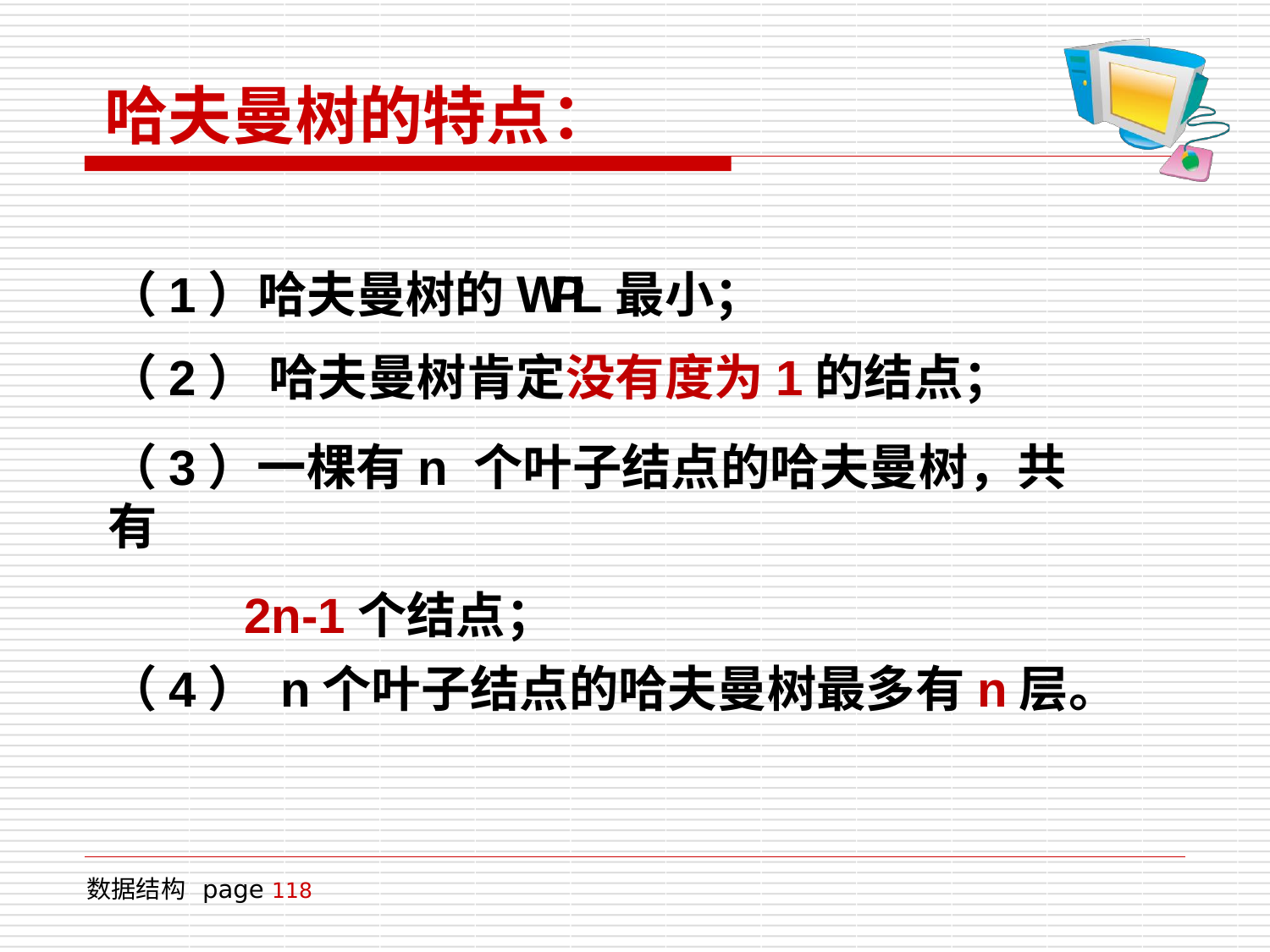

# 哈夫曼树的特点：

（1）哈夫曼树的WPL最小；
（2） 哈夫曼树肯定没有度为1的结点；
（3）一棵有n 个叶子结点的哈夫曼树，共有
2n-1个结点；
（4） n个叶子结点的哈夫曼树最多有n层。

数据结构 page 118